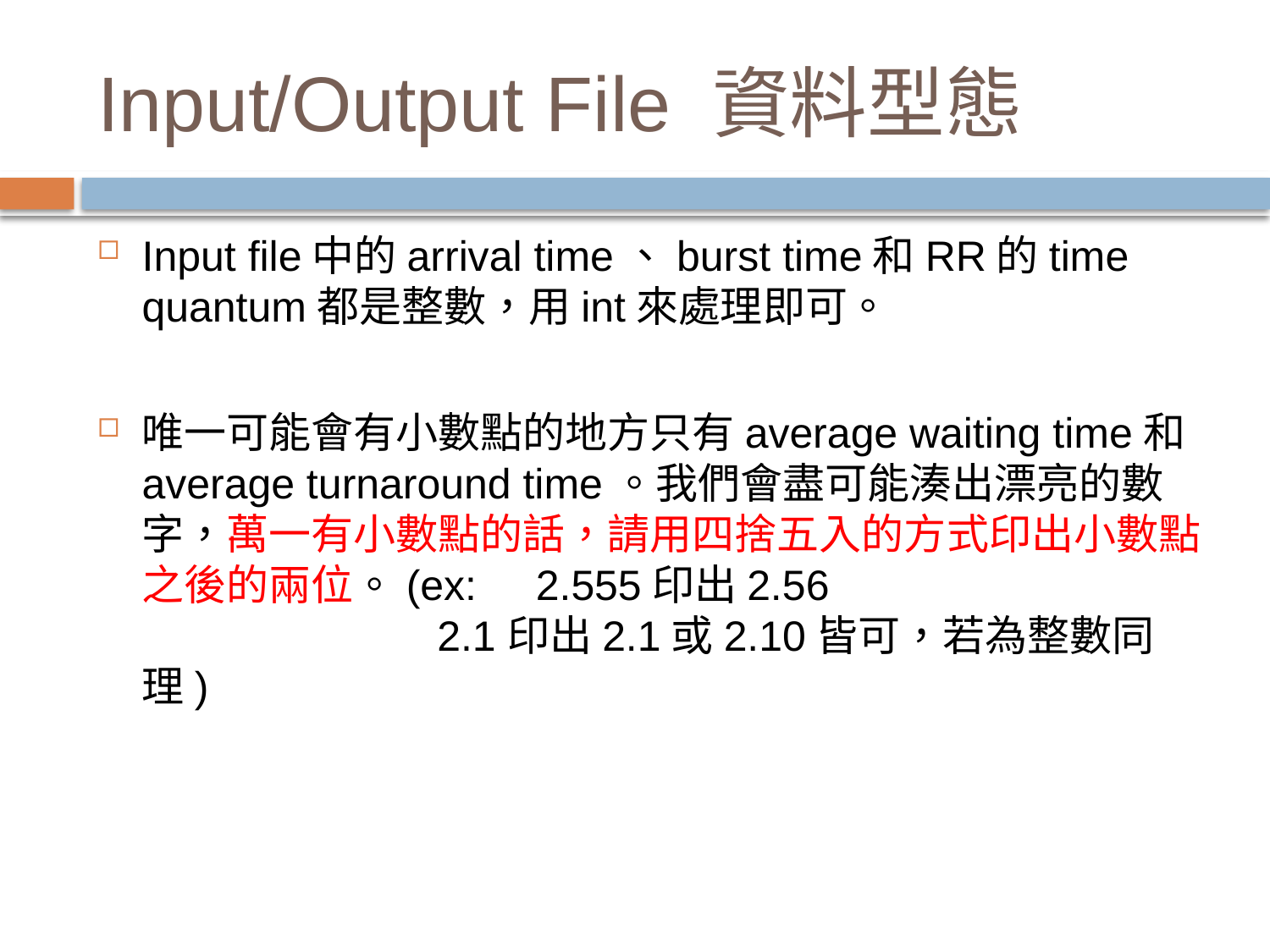

# Input/Output File 資料型態
Input file中的arrival time、burst time和RR的time quantum都是整數，用int來處理即可。

唯一可能會有小數點的地方只有average waiting time和average turnaround time。我們會盡可能湊出漂亮的數字，萬一有小數點的話，請用四捨五入的方式印出小數點之後的兩位。(ex:     2.555印出2.56
                         2.1印出2.1或2.10皆可，若為整數同理)